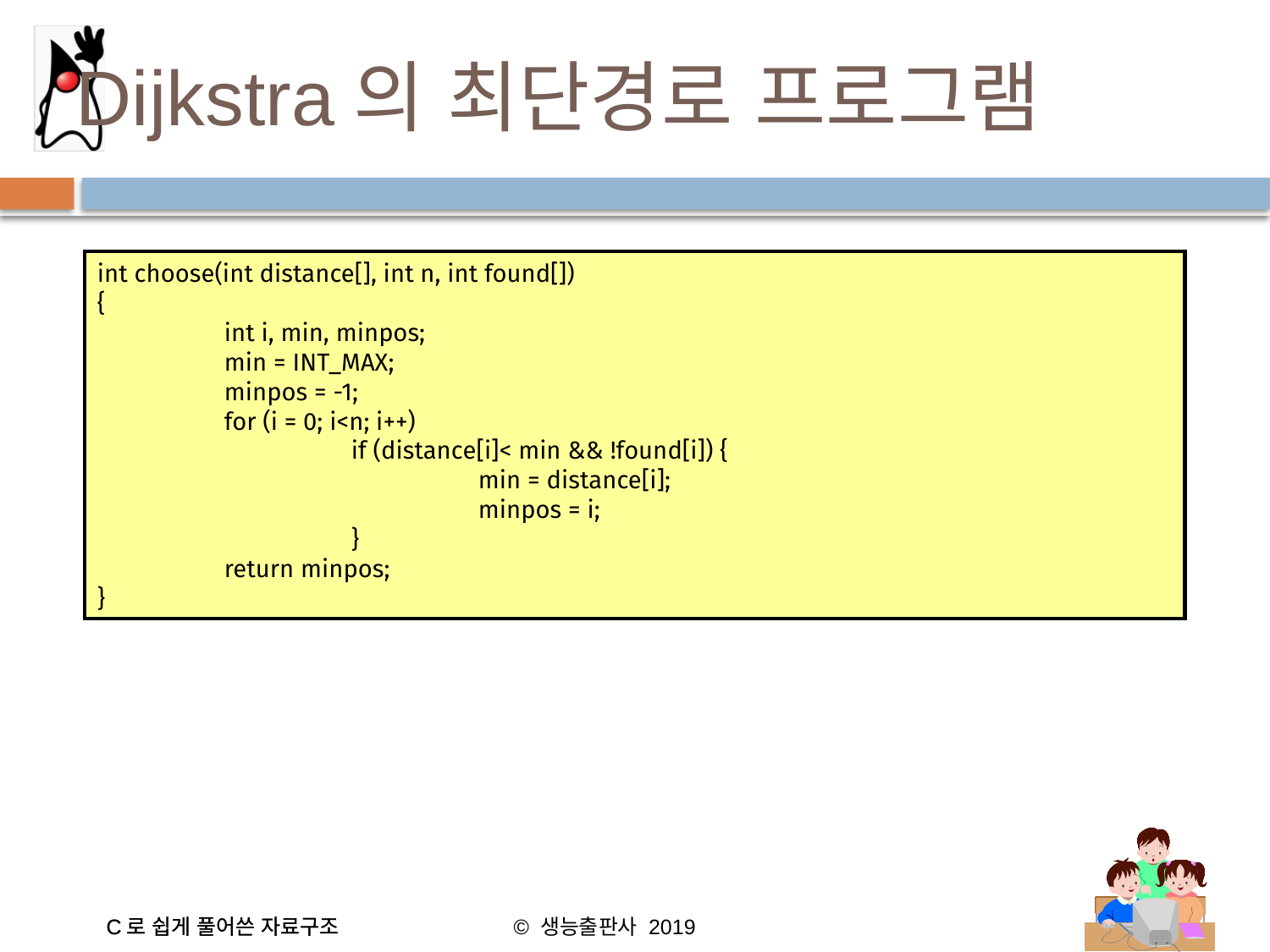

# Dijkstra의 최단경로 프로그램
int choose(int distance[], int n, int found[])
{
	int i, min, minpos;
	min = INT_MAX;
	minpos = -1;
	for (i = 0; i<n; i++)
		if (distance[i]< min && !found[i]) {
			min = distance[i];
			minpos = i;
		}
	return minpos;
}